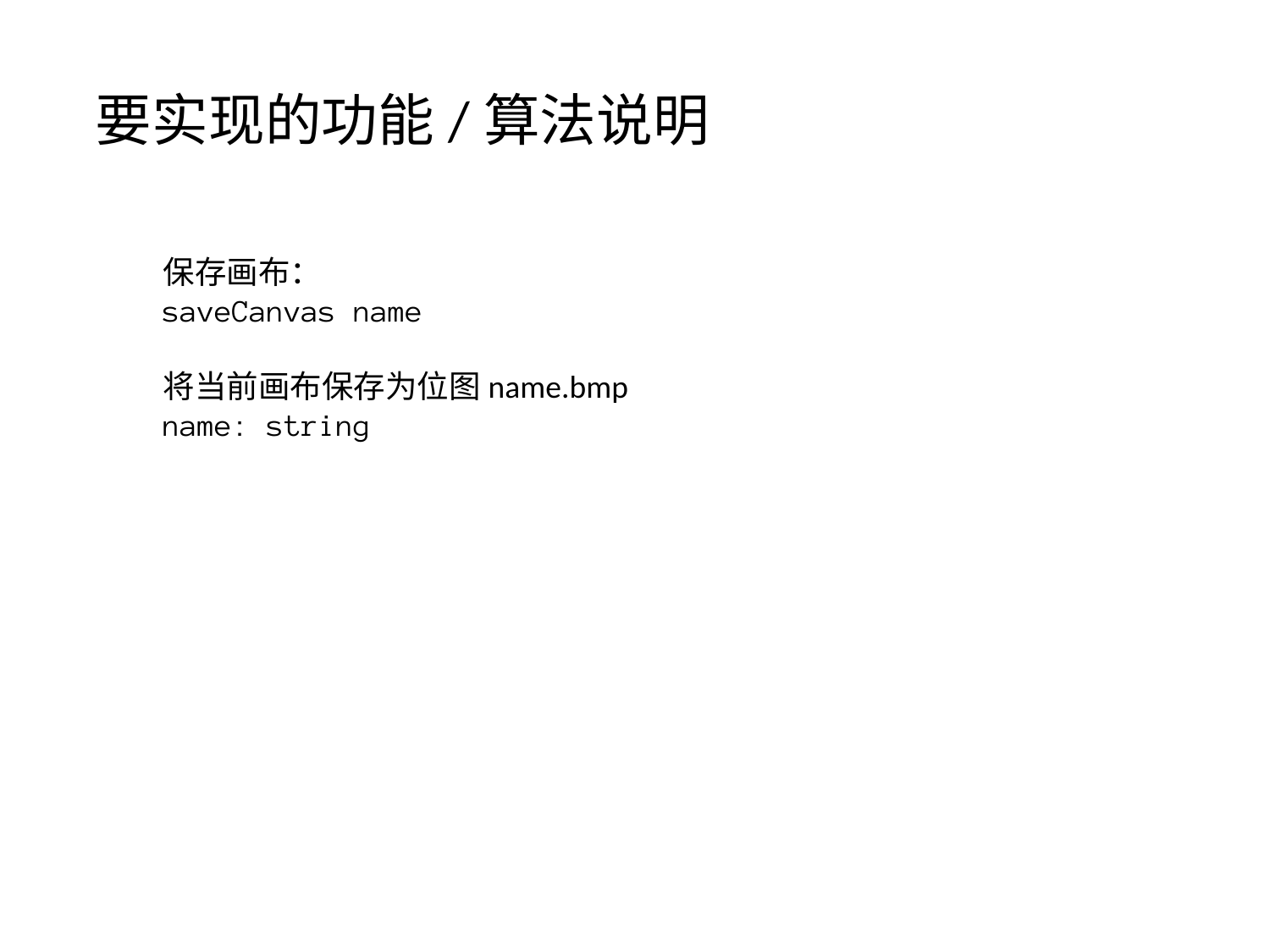

要实现的功能/算法说明
保存画布：
saveCanvas name

将当前画布保存为位图name.bmp
name: string